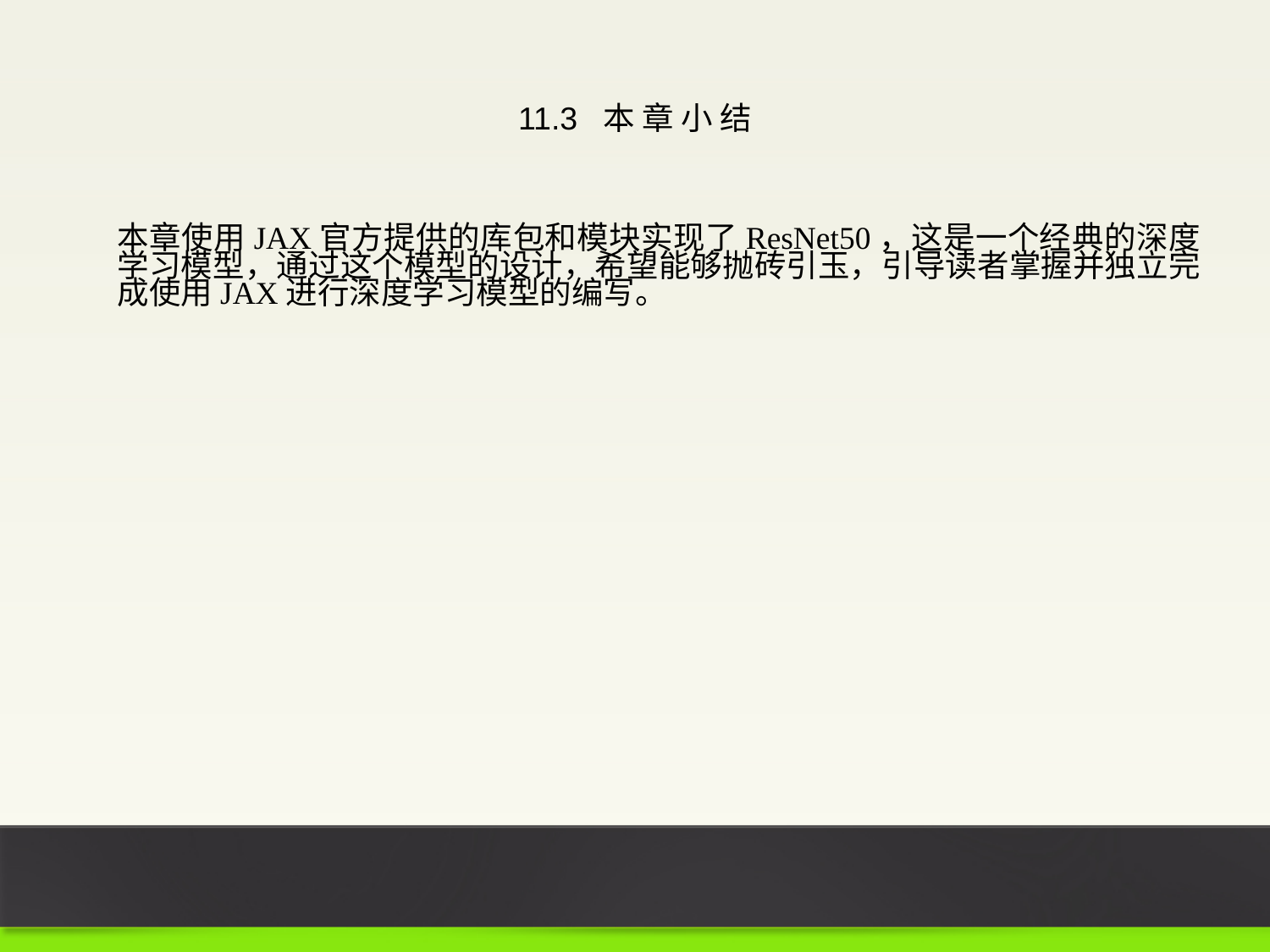

11.3  本 章 小 结
本章使用JAX官方提供的库包和模块实现了ResNet50，这是一个经典的深度学习模型，通过这个模型的设计，希望能够抛砖引玉，引导读者掌握并独立完成使用JAX进行深度学习模型的编写。